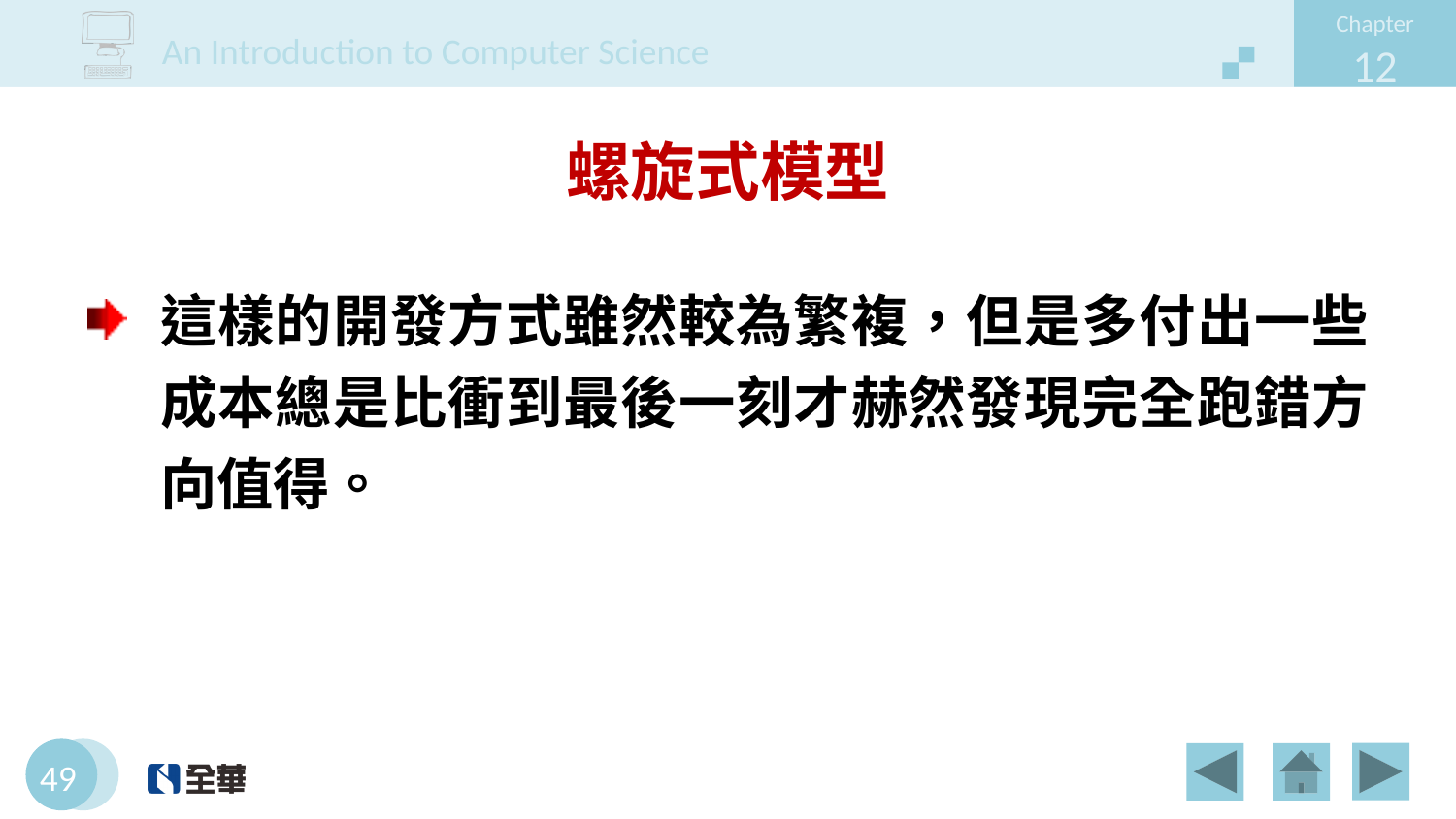

# 螺旋式模型
這樣的開發方式雖然較為繁複，但是多付出一些成本總是比衝到最後一刻才赫然發現完全跑錯方向值得。